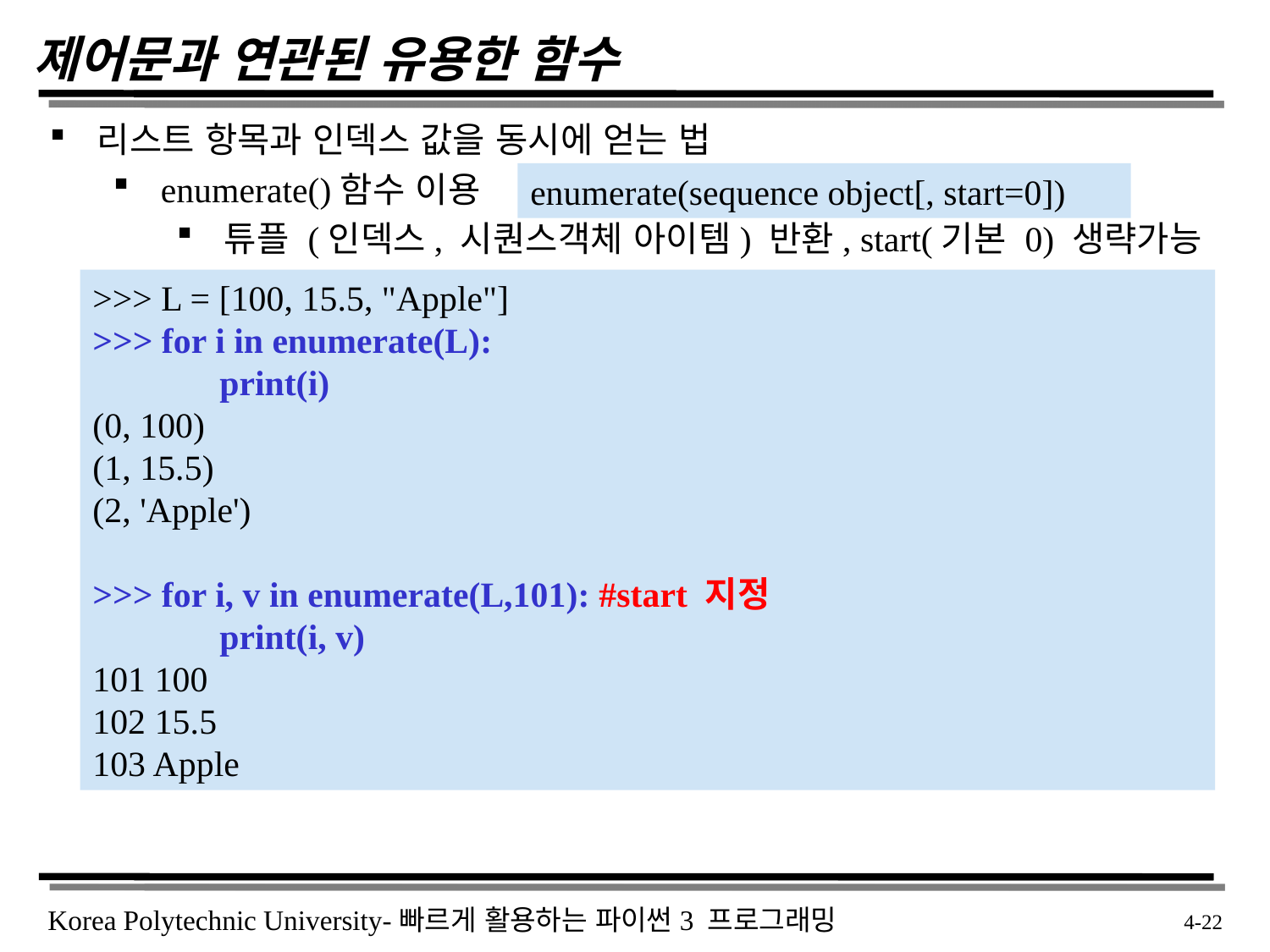

# 제어문과 연관된 유용한 함수
리스트 항목과 인덱스 값을 동시에 얻는 법
enumerate()함수 이용
튜플 (인덱스, 시퀀스객체 아이템) 반환, start(기본 0) 생략가능

enumerate(sequence object[, start=0])
>>> L = [100, 15.5, "Apple"]
>>> for i in enumerate(L):
	print(i)
(0, 100)
(1, 15.5)
(2, 'Apple')

>>> for i, v in enumerate(L,101): #start 지정
	print(i, v)
101 100
102 15.5
103 Apple
 4-22